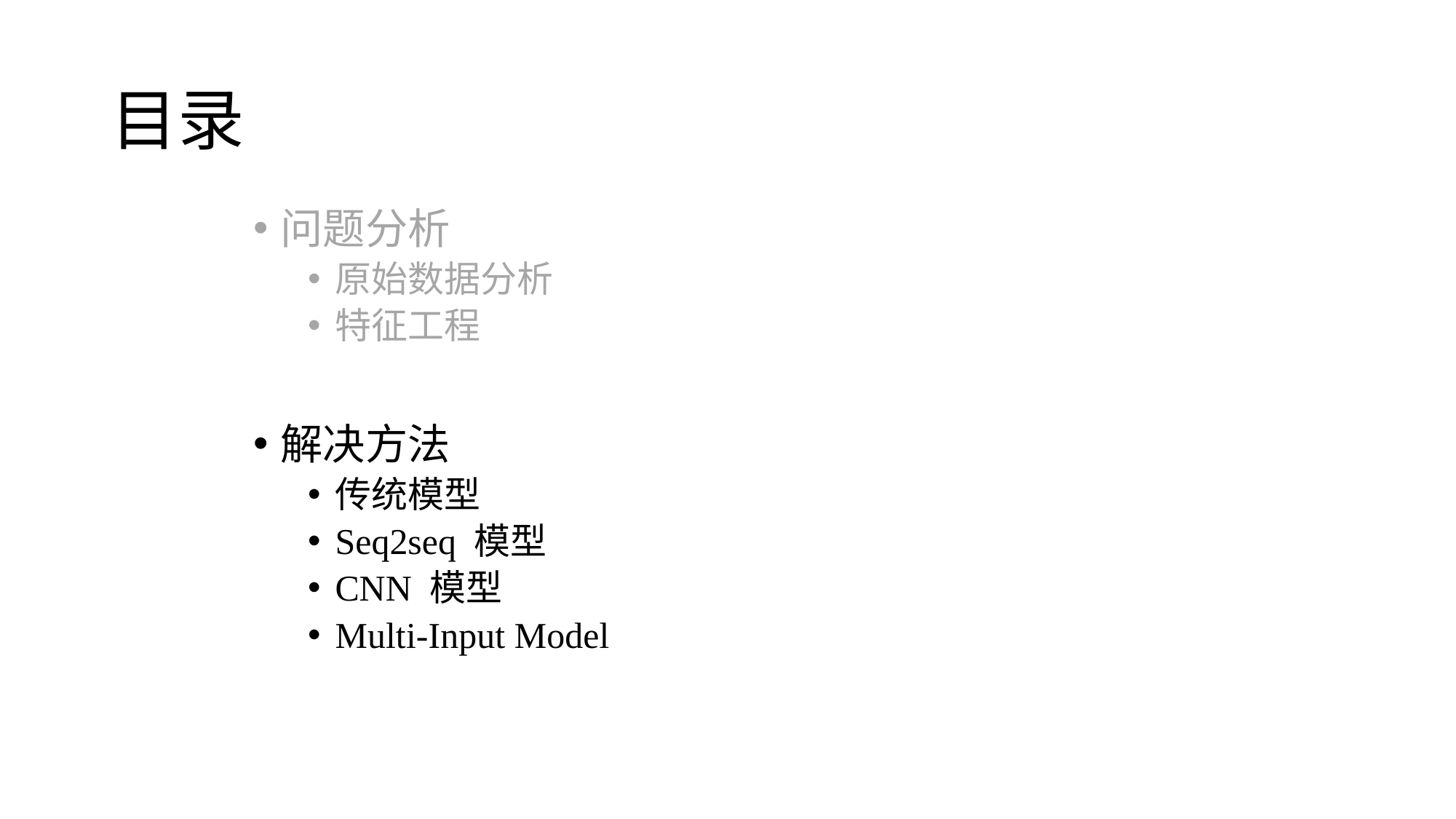

# 目录
问题分析
原始数据分析
特征工程

解决方法
传统模型
Seq2seq 模型
CNN 模型
Multi-Input Model